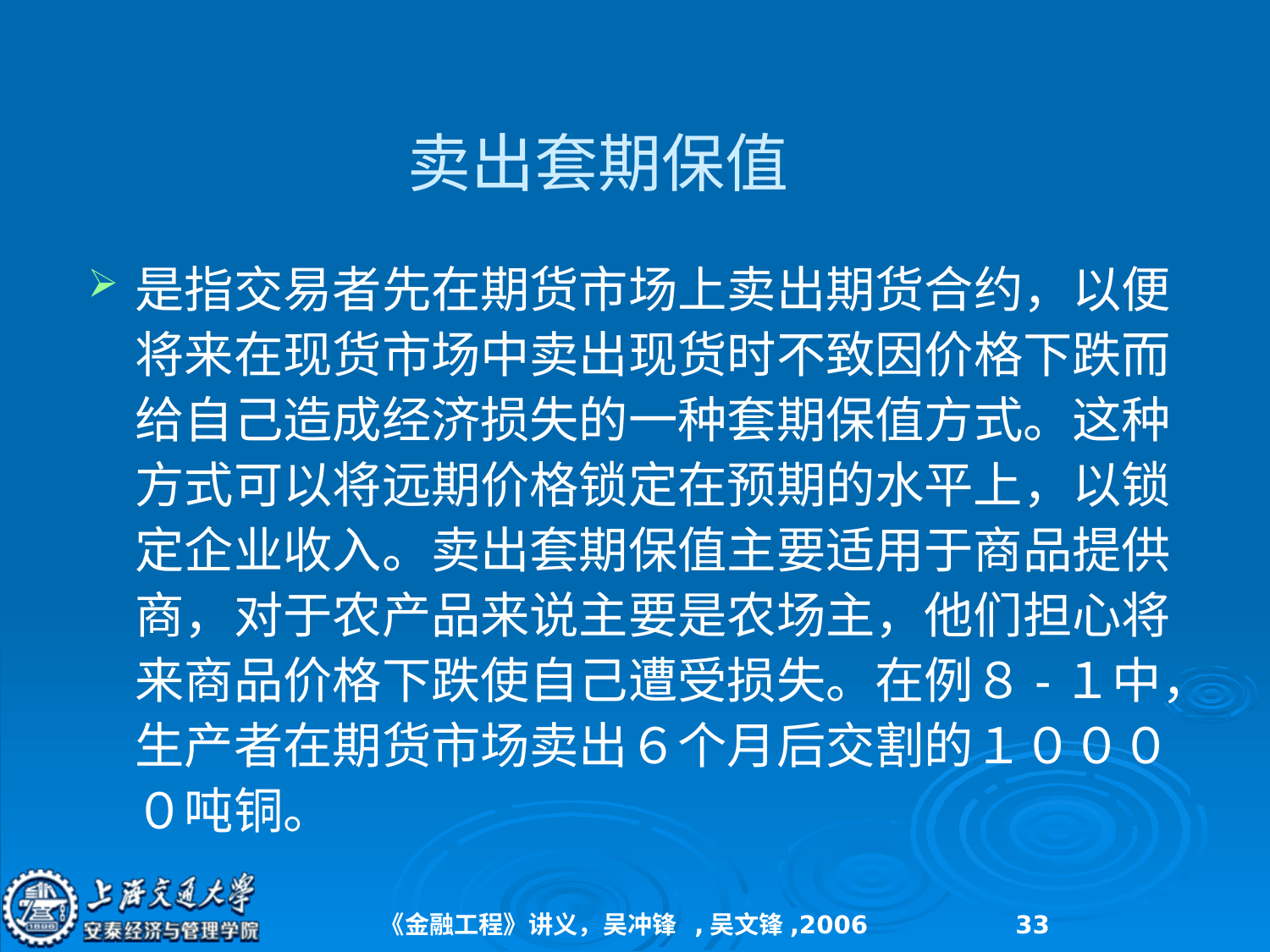

# 卖出套期保值
是指交易者先在期货市场上卖出期货合约，以便将来在现货市场中卖出现货时不致因价格下跌而给自己造成经济损失的一种套期保值方式。这种方式可以将远期价格锁定在预期的水平上，以锁定企业收入。卖出套期保值主要适用于商品提供商，对于农产品来说主要是农场主，他们担心将来商品价格下跌使自己遭受损失。在例８-１中，生产者在期货市场卖出６个月后交割的１００００吨铜。